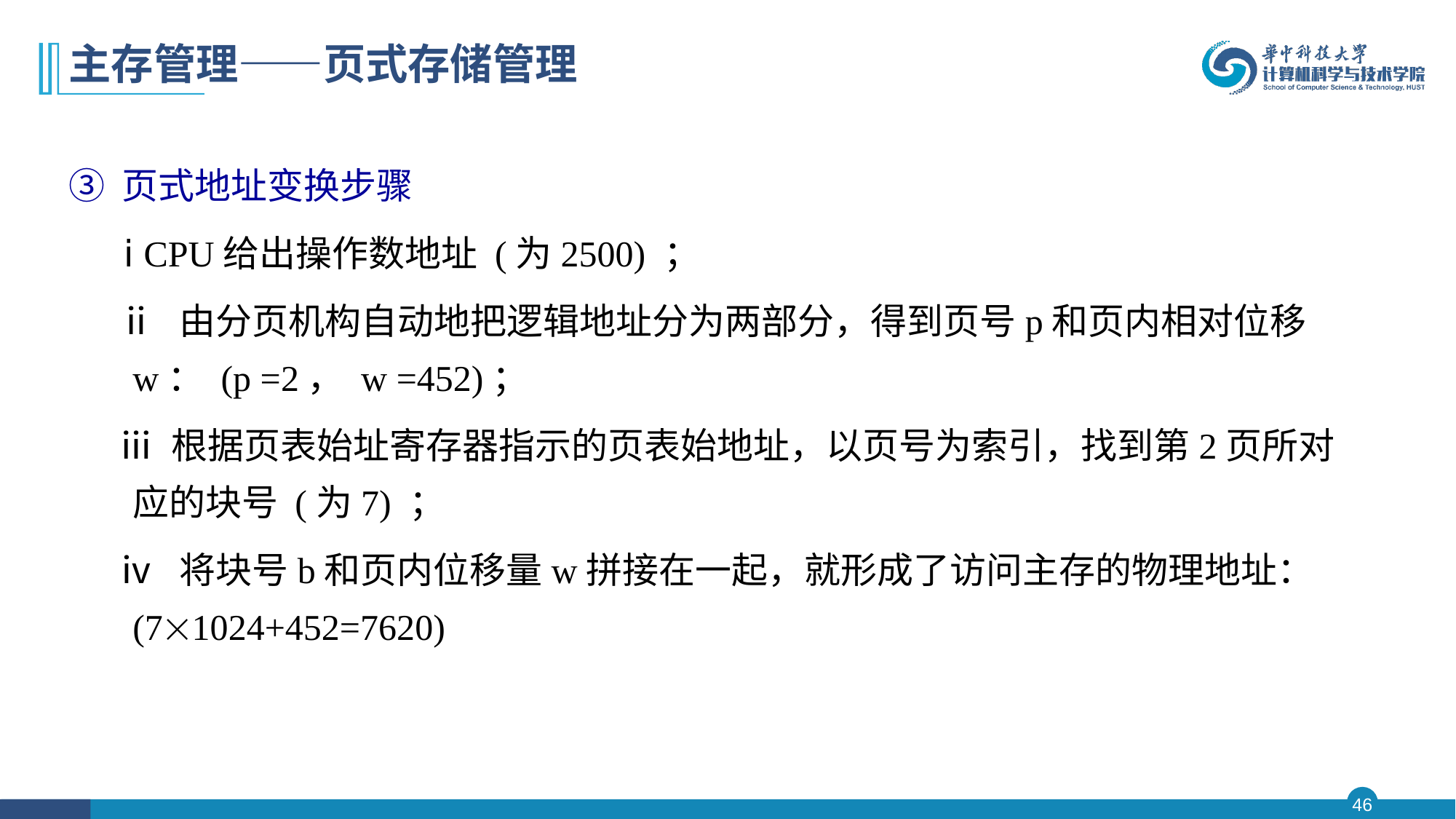

# 主存管理——页式存储管理
③ 页式地址变换步骤
      ⅰ CPU给出操作数地址 (为2500) ；
      ⅱ  由分页机构自动地把逻辑地址分为两部分，得到页号p和页内相对位移w： (p =2， w =452)；
      ⅲ 根据页表始址寄存器指示的页表始地址，以页号为索引，找到第2页所对应的块号 (为7) ；
      ⅳ  将块号b和页内位移量w拼接在一起，就形成了访问主存的物理地址： (7×1024+452=7620)